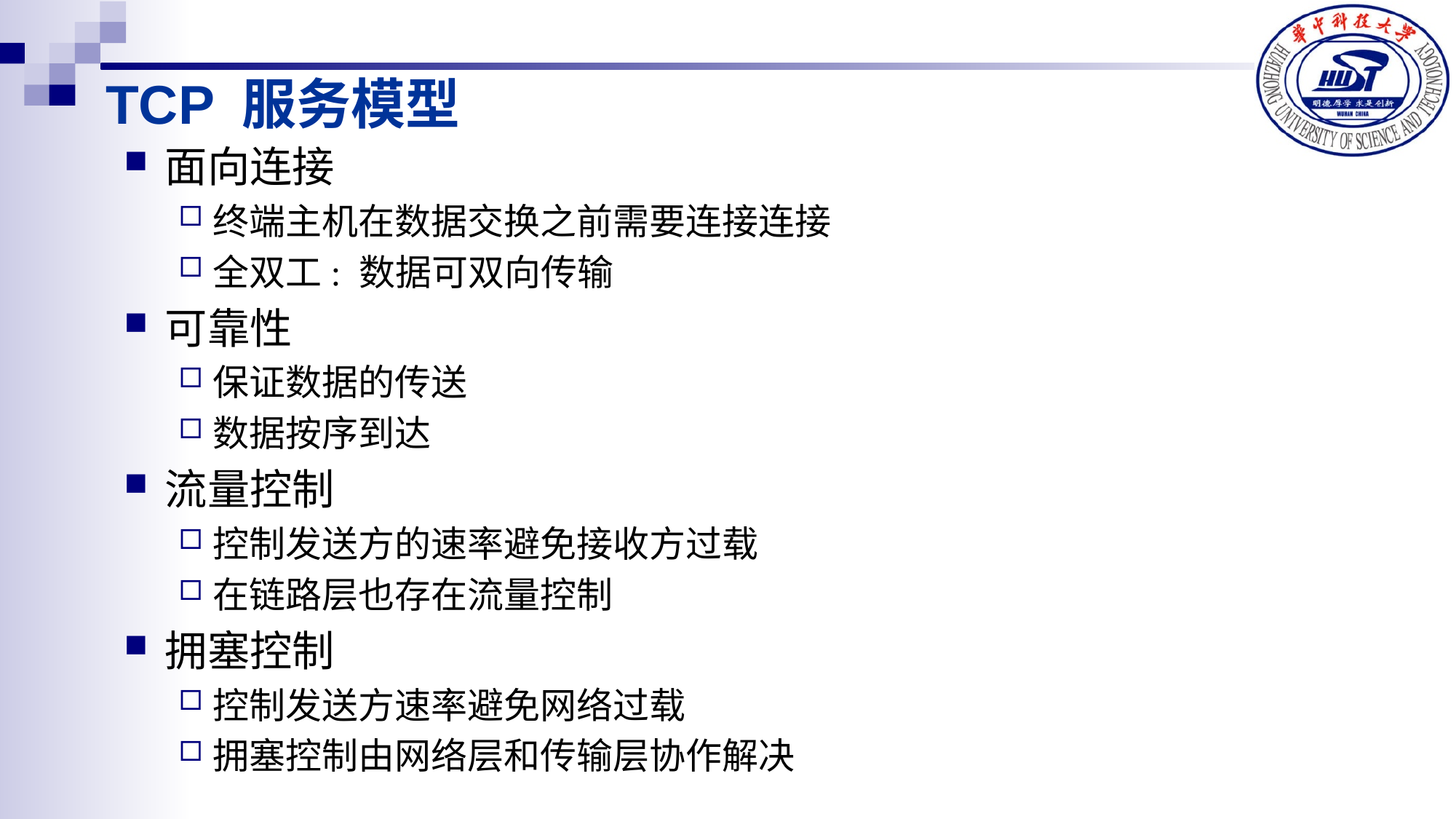

# TCP 服务模型
面向连接
终端主机在数据交换之前需要连接连接
全双工: 数据可双向传输
可靠性
保证数据的传送
数据按序到达
流量控制
控制发送方的速率避免接收方过载
在链路层也存在流量控制
拥塞控制
控制发送方速率避免网络过载
拥塞控制由网络层和传输层协作解决